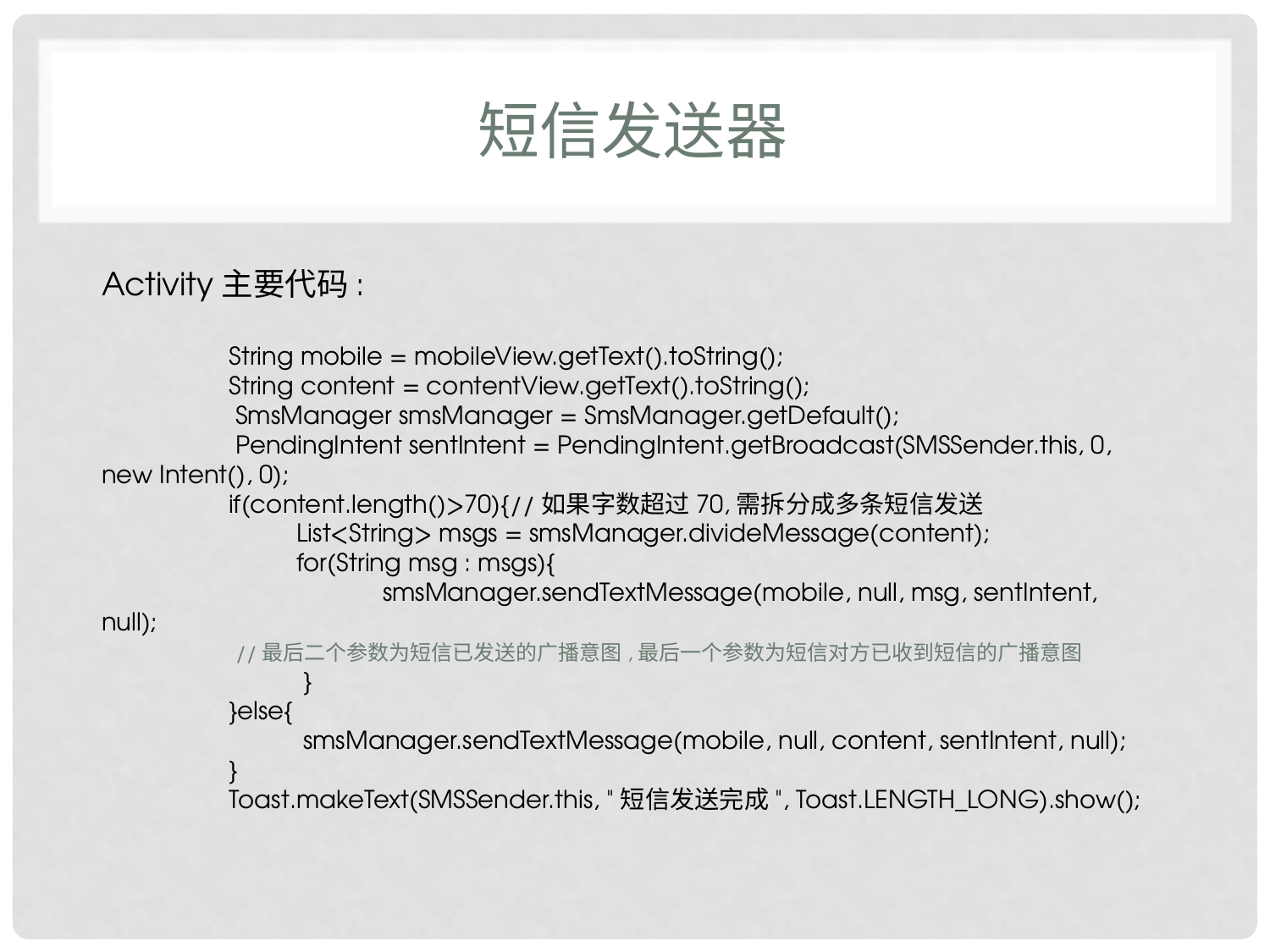

# 短信发送器
Activity主要代码:

	String mobile = mobileView.getText().toString();
	String content = contentView.getText().toString();
	 SmsManager smsManager = SmsManager.getDefault();
	 PendingIntent sentIntent = PendingIntent.getBroadcast(SMSSender.this, 0, new Intent(), 0);
	if(content.length()>70){//如果字数超过70,需拆分成多条短信发送
  	          List<String> msgs = smsManager.divideMessage(content);
	          for(String msg : msgs){
		    smsManager.sendTextMessage(mobile, null, msg, sentIntent, null);
	 //最后二个参数为短信已发送的广播意图,最后一个参数为短信对方已收到短信的广播意图
	           }
	}else{
	           smsManager.sendTextMessage(mobile, null, content, sentIntent, null);
	}
	Toast.makeText(SMSSender.this, "短信发送完成", Toast.LENGTH_LONG).show();